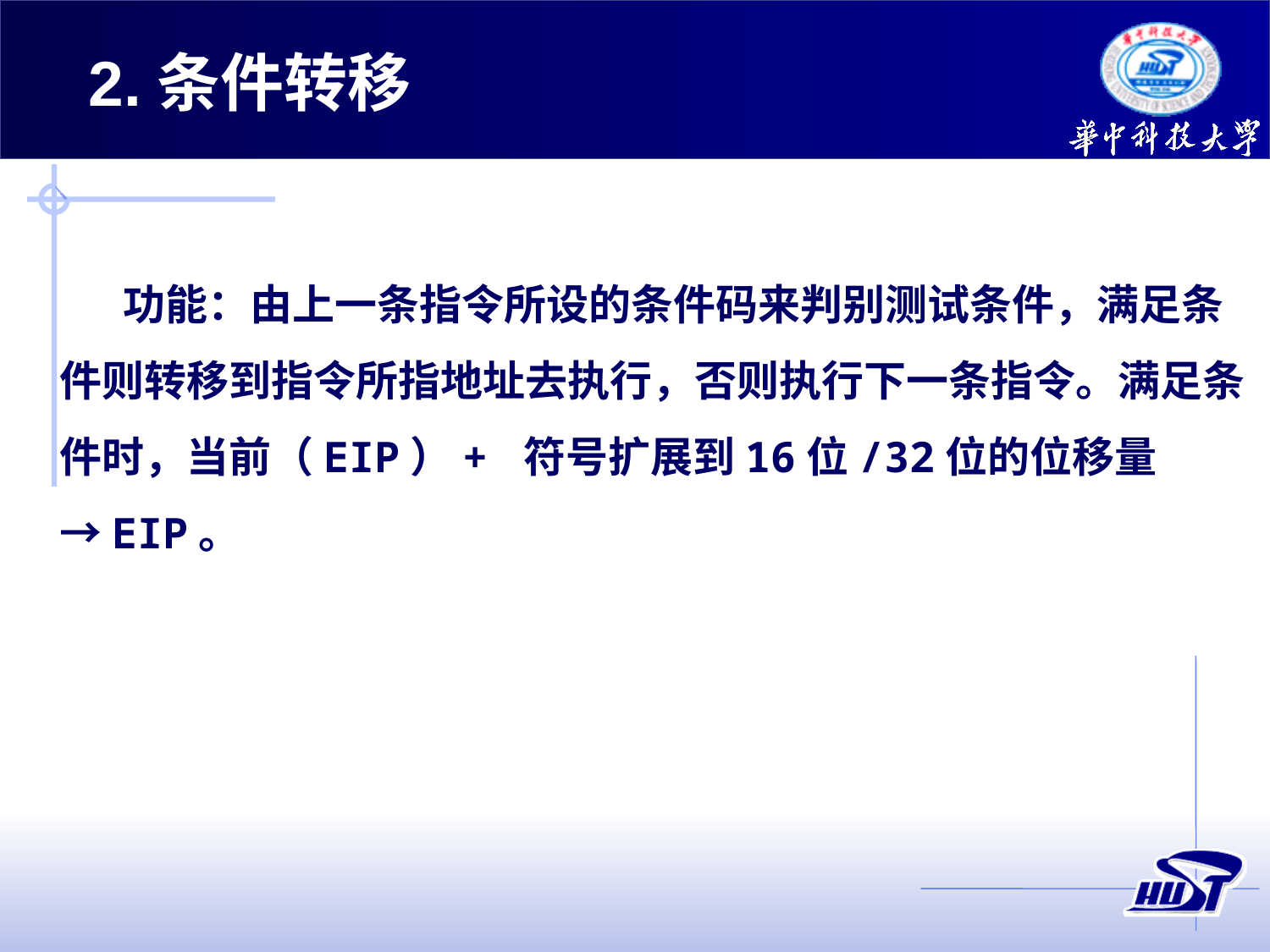

2.条件转移
功能：由上一条指令所设的条件码来判别测试条件，满足条件则转移到指令所指地址去执行，否则执行下一条指令。满足条件时，当前（EIP）+ 符号扩展到16位/32位的位移量→EIP。